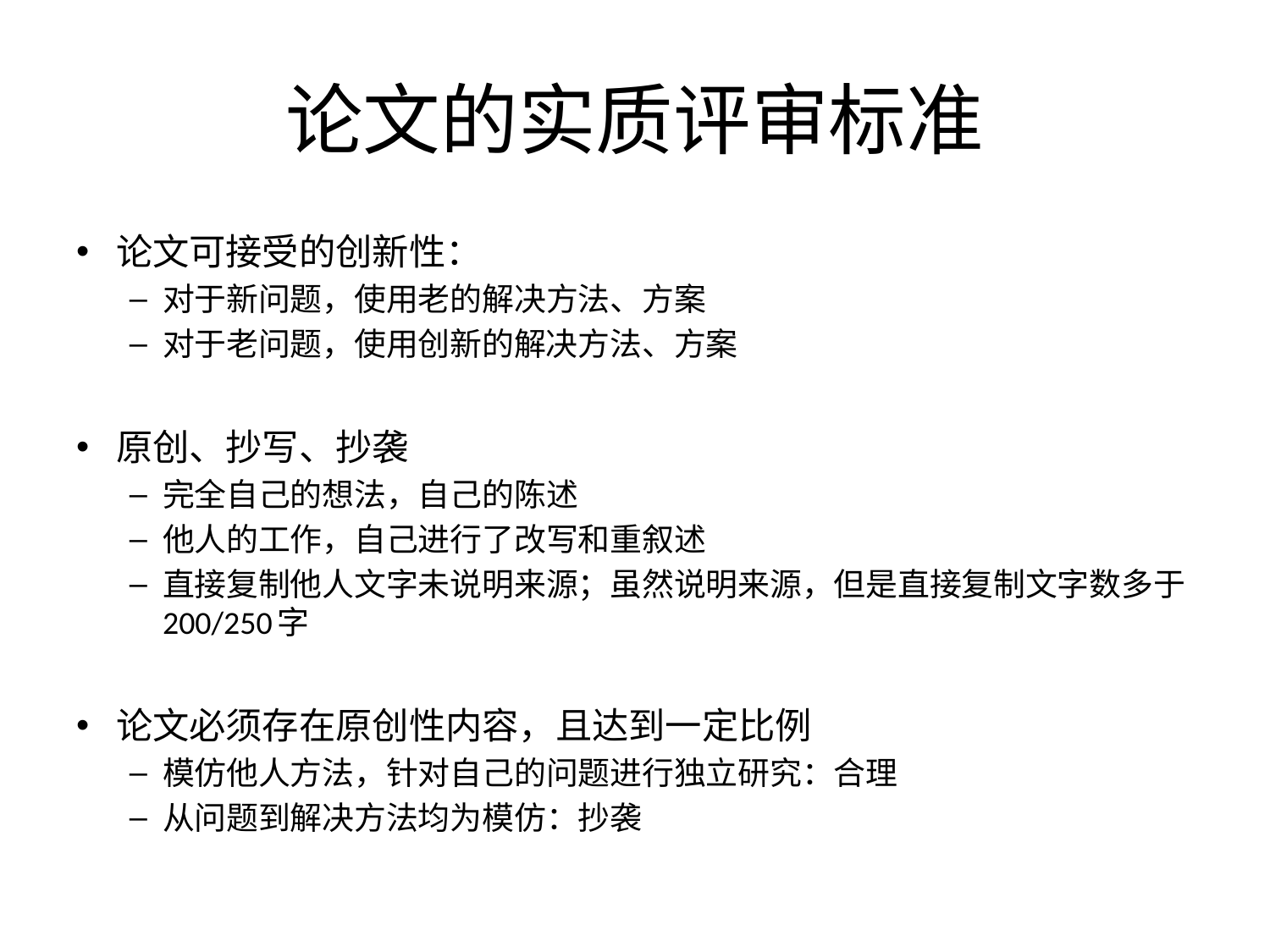

# 论文的实质评审标准
论文可接受的创新性：
对于新问题，使用老的解决方法、方案
对于老问题，使用创新的解决方法、方案

原创、抄写、抄袭
完全自己的想法，自己的陈述
他人的工作，自己进行了改写和重叙述
直接复制他人文字未说明来源；虽然说明来源，但是直接复制文字数多于200/250字

论文必须存在原创性内容，且达到一定比例
模仿他人方法，针对自己的问题进行独立研究：合理
从问题到解决方法均为模仿：抄袭